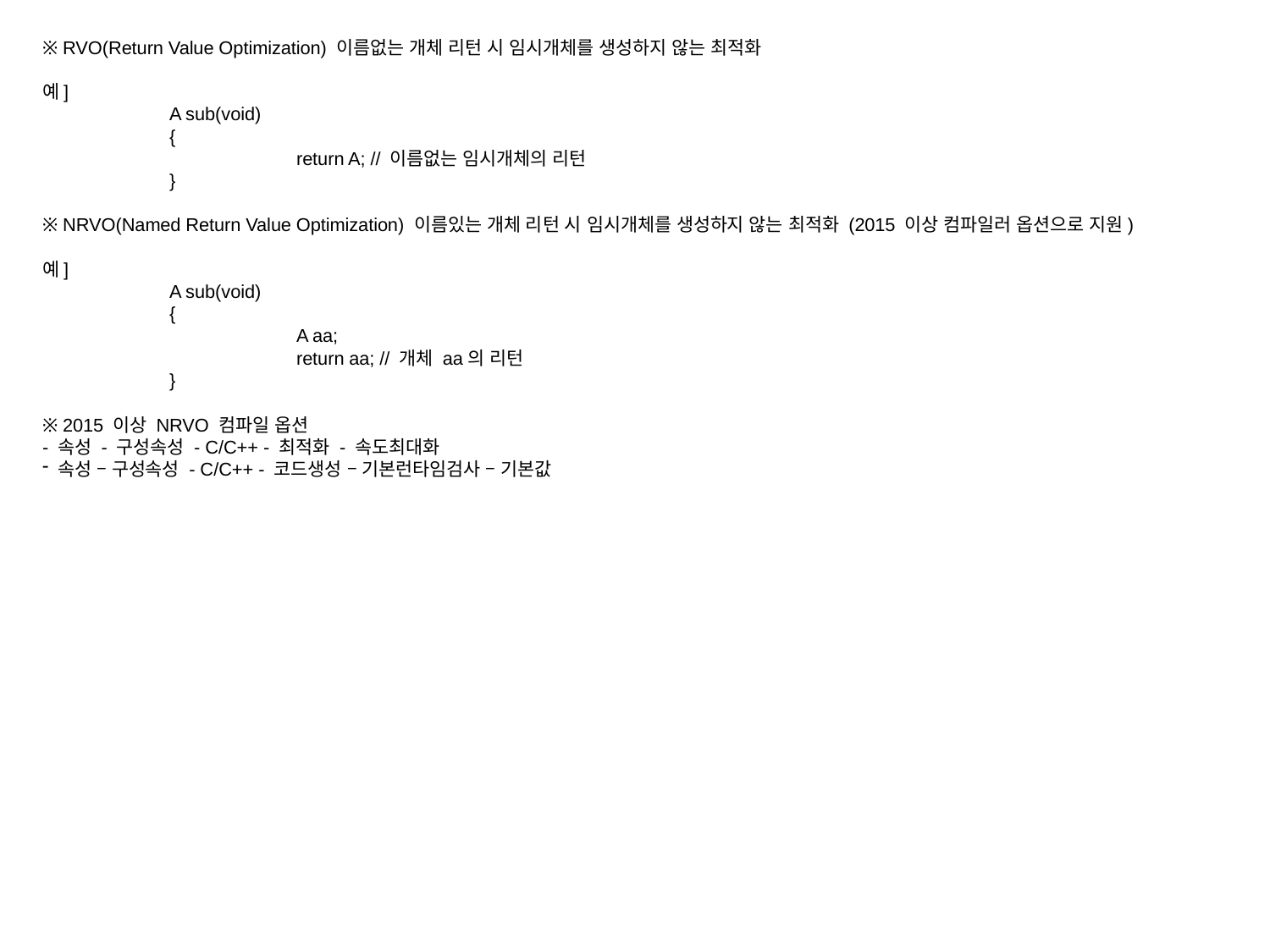

※ RVO(Return Value Optimization) 이름없는 개체 리턴 시 임시개체를 생성하지 않는 최적화

예]
	A sub(void)
	{
		return A; // 이름없는 임시개체의 리턴
	}

※ NRVO(Named Return Value Optimization) 이름있는 개체 리턴 시 임시개체를 생성하지 않는 최적화 (2015 이상 컴파일러 옵션으로 지원)

예]
	A sub(void)
	{
		A aa;
		return aa; // 개체 aa의 리턴
	}

※ 2015 이상 NRVO 컴파일 옵션
- 속성 - 구성속성 - C/C++ - 최적화 - 속도최대화
 속성 – 구성속성 - C/C++ - 코드생성 – 기본런타임검사 – 기본값